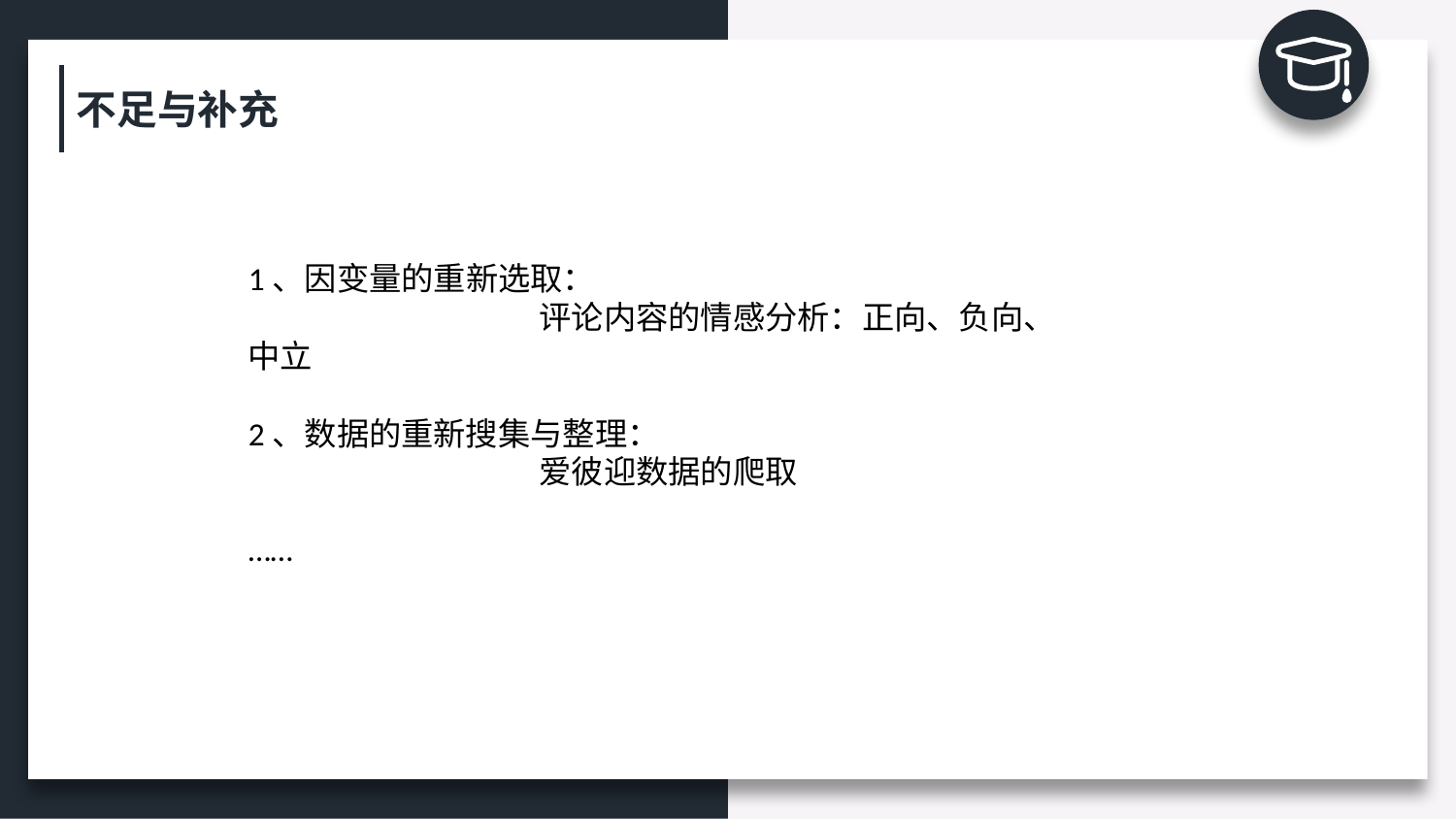

不足与补充
1、因变量的重新选取：
		评论内容的情感分析：正向、负向、中立

2、数据的重新搜集与整理：
		爱彼迎数据的爬取

……